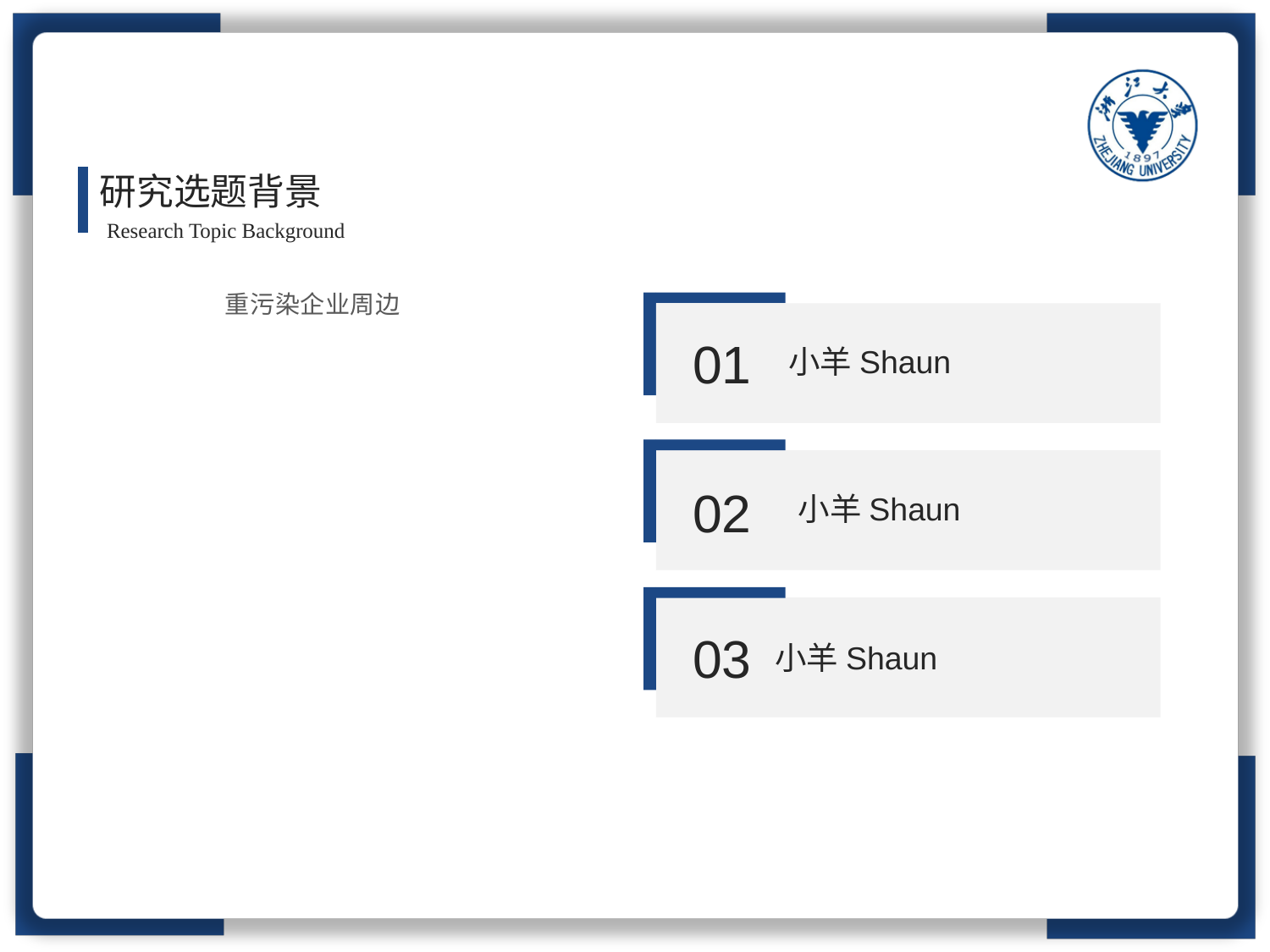

研究选题背景
Research Topic Background

### Chart: 重污染企业周边

| Category |
|---|

01
小羊Shaun

02
小羊Shaun

03
小羊Shaun